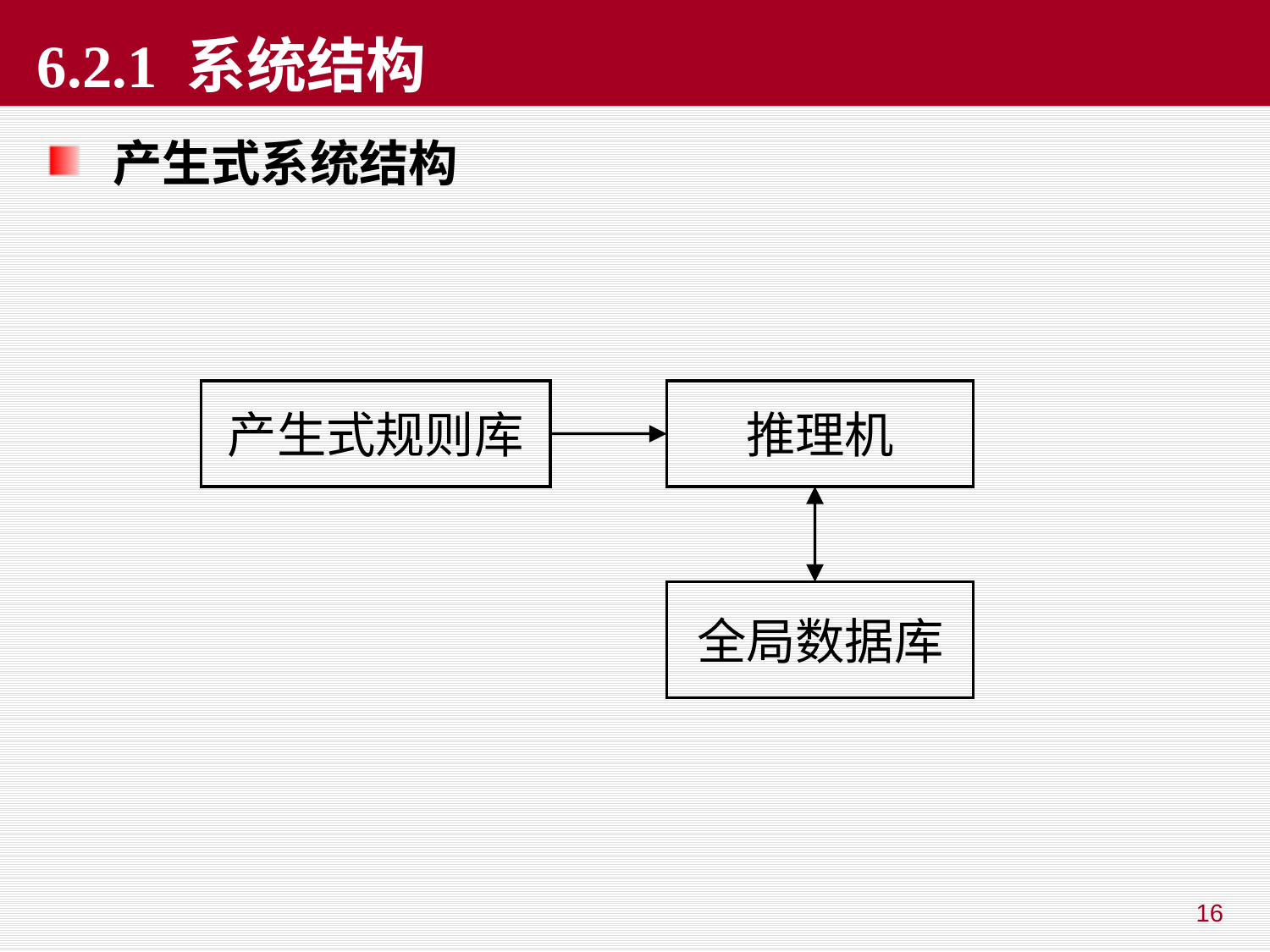

# 6.2.1 系统结构
产生式系统结构
产生式规则库
推理机

全局数据库
16